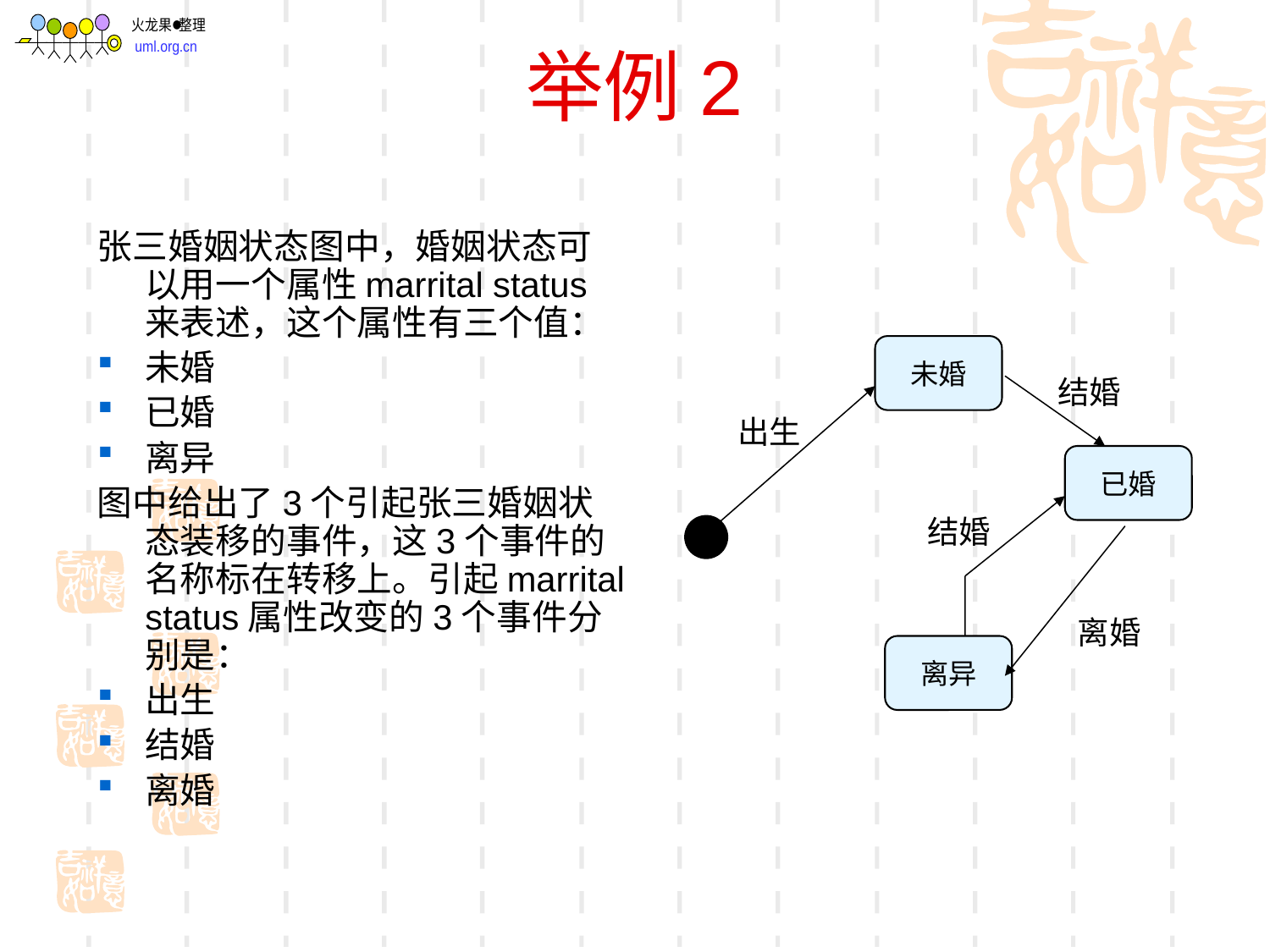

# 举例2
张三婚姻状态图中，婚姻状态可以用一个属性marrital status来表述，这个属性有三个值：
未婚
已婚
离异
图中给出了3个引起张三婚姻状态装移的事件，这3个事件的名称标在转移上。引起marrital status属性改变的3个事件分别是：
出生
结婚
离婚

未婚
结婚

出生
已婚

结婚

离婚
离异